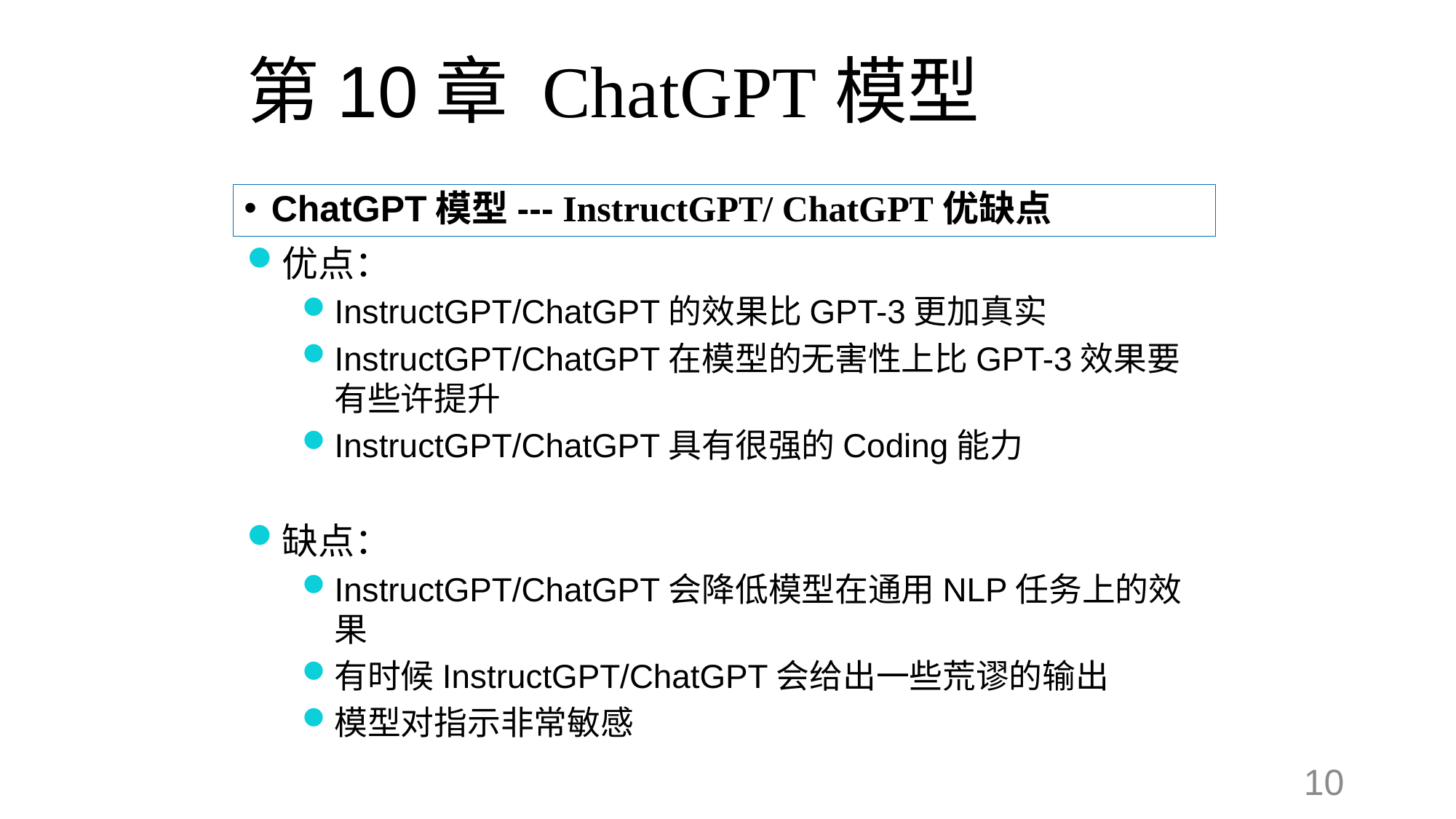

# 第10章 ChatGPT模型
ChatGPT模型--- InstructGPT/ ChatGPT优缺点

优点：
InstructGPT/ChatGPT的效果比GPT-3更加真实
InstructGPT/ChatGPT在模型的无害性上比GPT-3效果要有些许提升
InstructGPT/ChatGPT具有很强的Coding能力

缺点：
InstructGPT/ChatGPT会降低模型在通用NLP任务上的效果
有时候InstructGPT/ChatGPT会给出一些荒谬的输出
模型对指示非常敏感

10